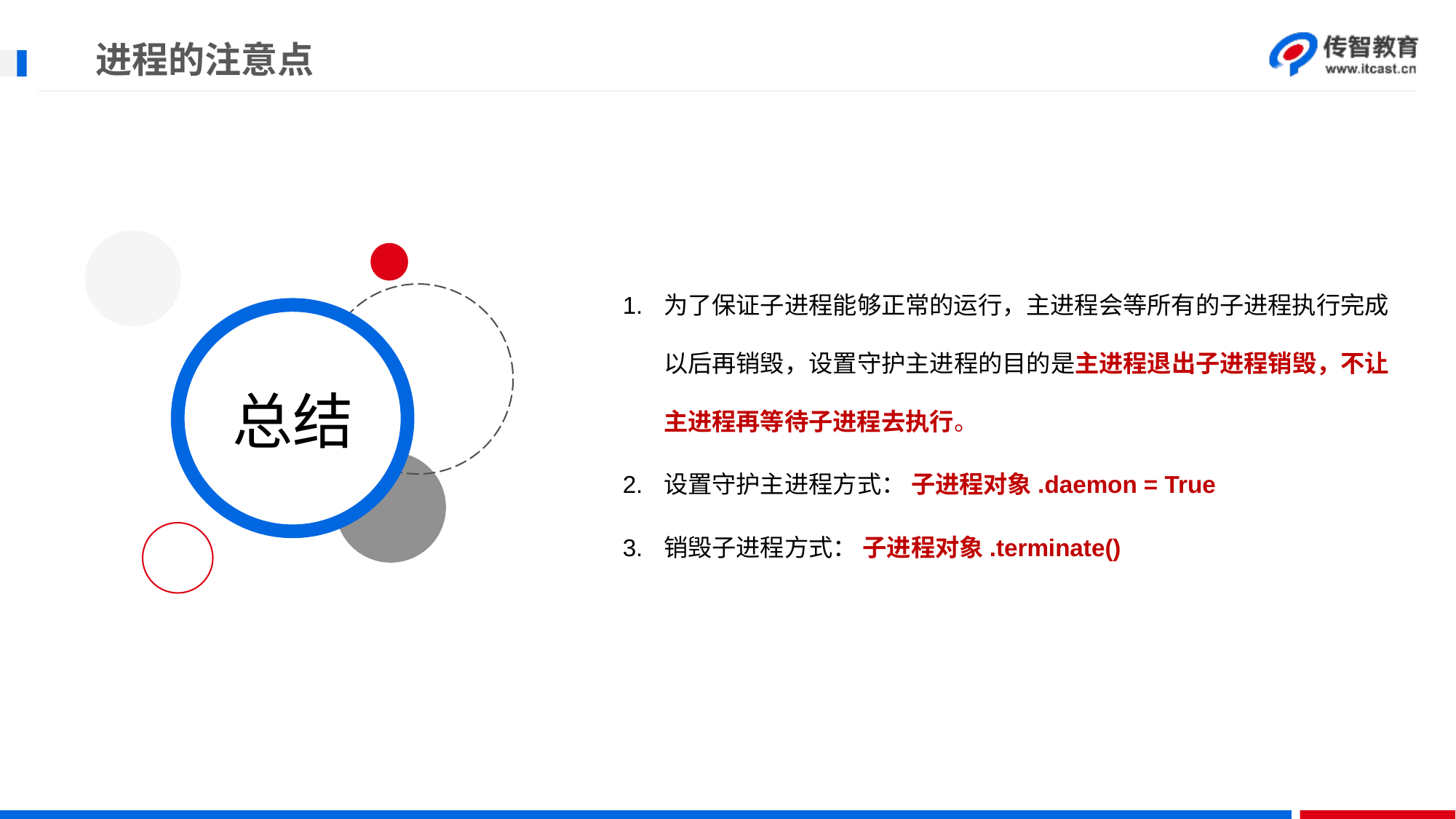

# 进程的注意点
为了保证子进程能够正常的运行，主进程会等所有的子进程执行完成以后再销毁，设置守护主进程的目的是主进程退出子进程销毁，不让主进程再等待子进程去执行。
设置守护主进程方式： 子进程对象.daemon = True
销毁子进程方式： 子进程对象.terminate()